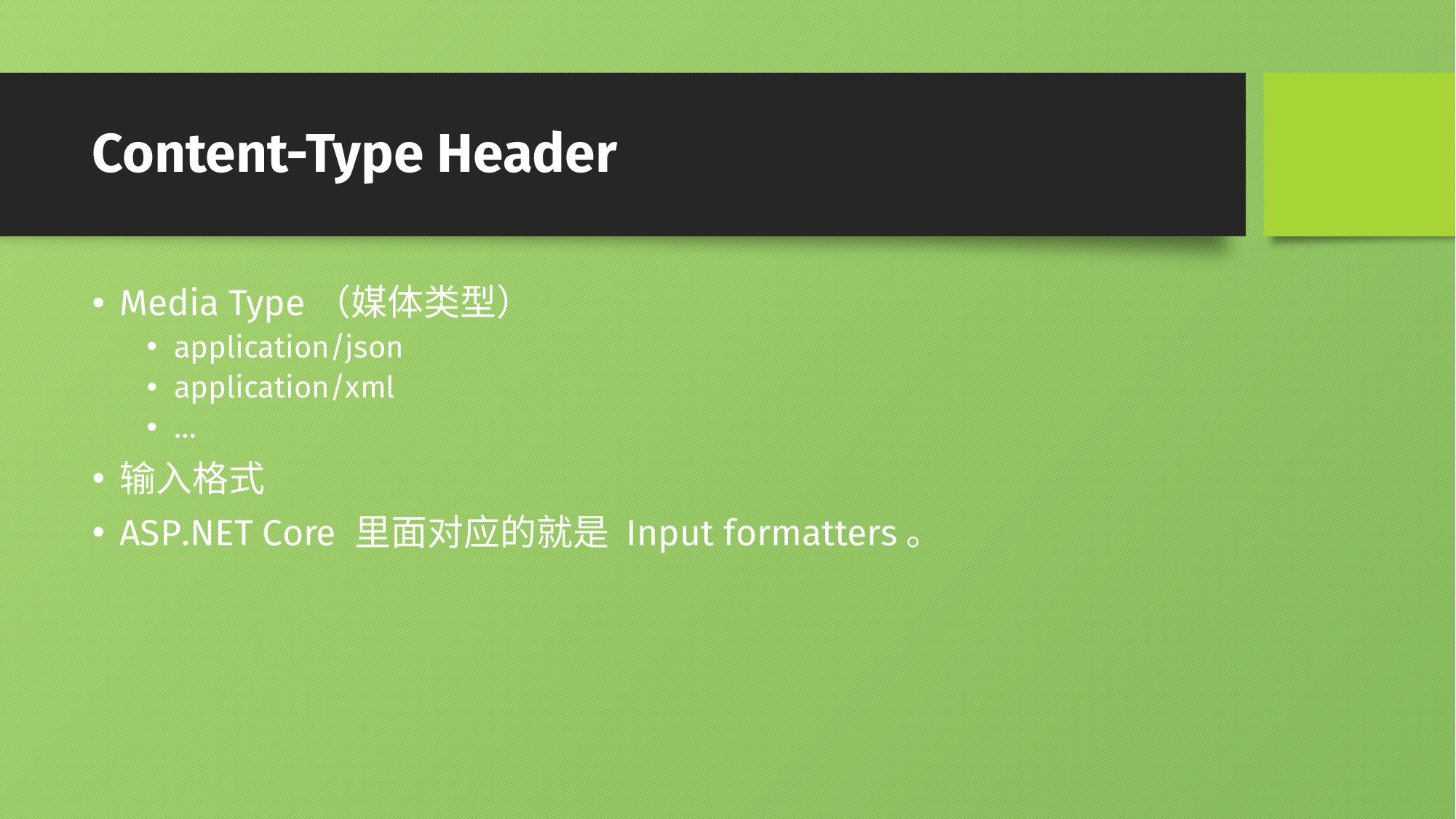

# Content-Type Header
Media Type（媒体类型）
application/json
application/xml
…
输入格式
ASP.NET Core 里面对应的就是 Input formatters。